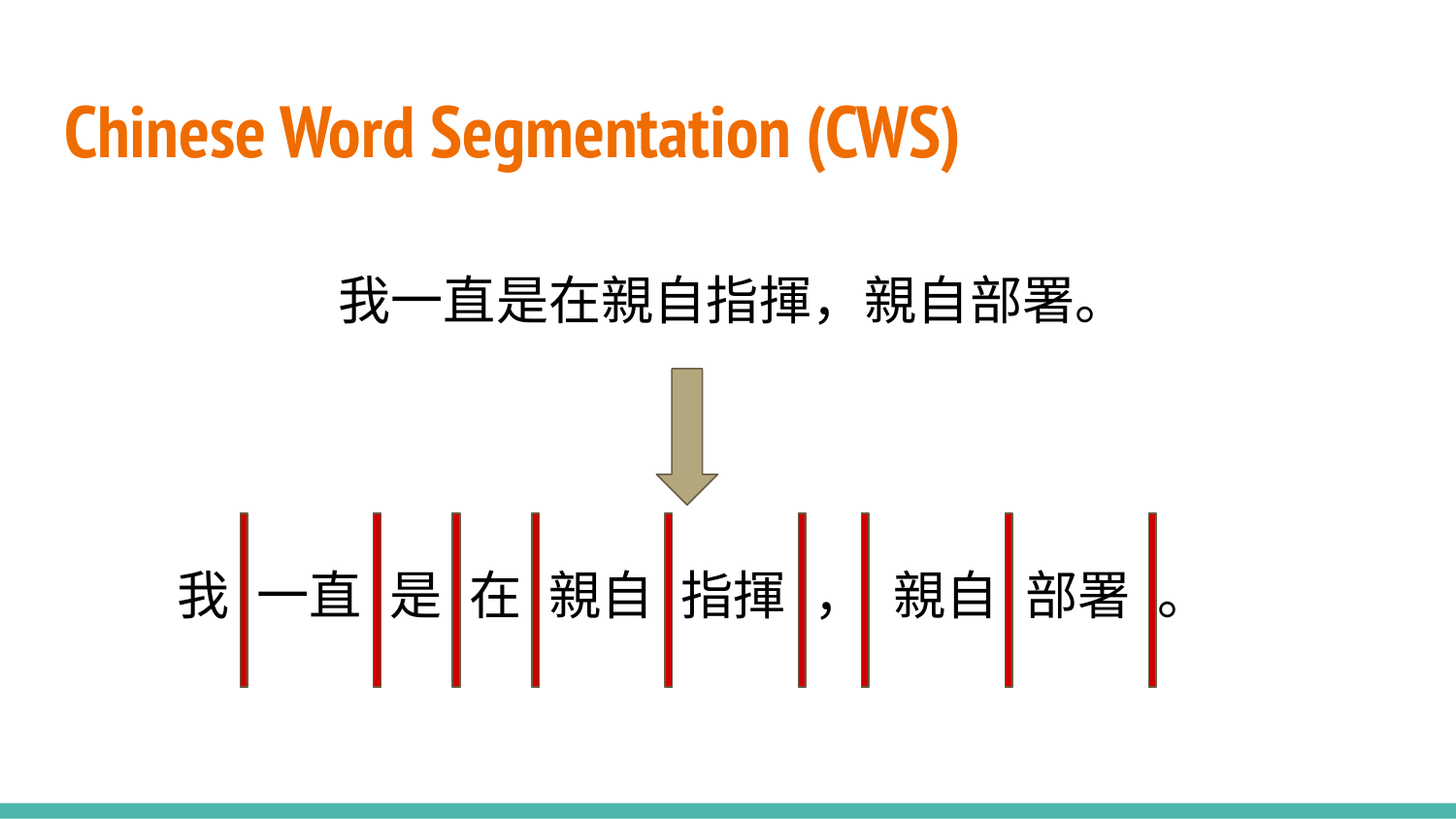

# Chinese Word Segmentation (CWS)
我一直是在親自指揮，親自部署。

我  一直  是  在  親自  指揮  ，  親自  部署  。